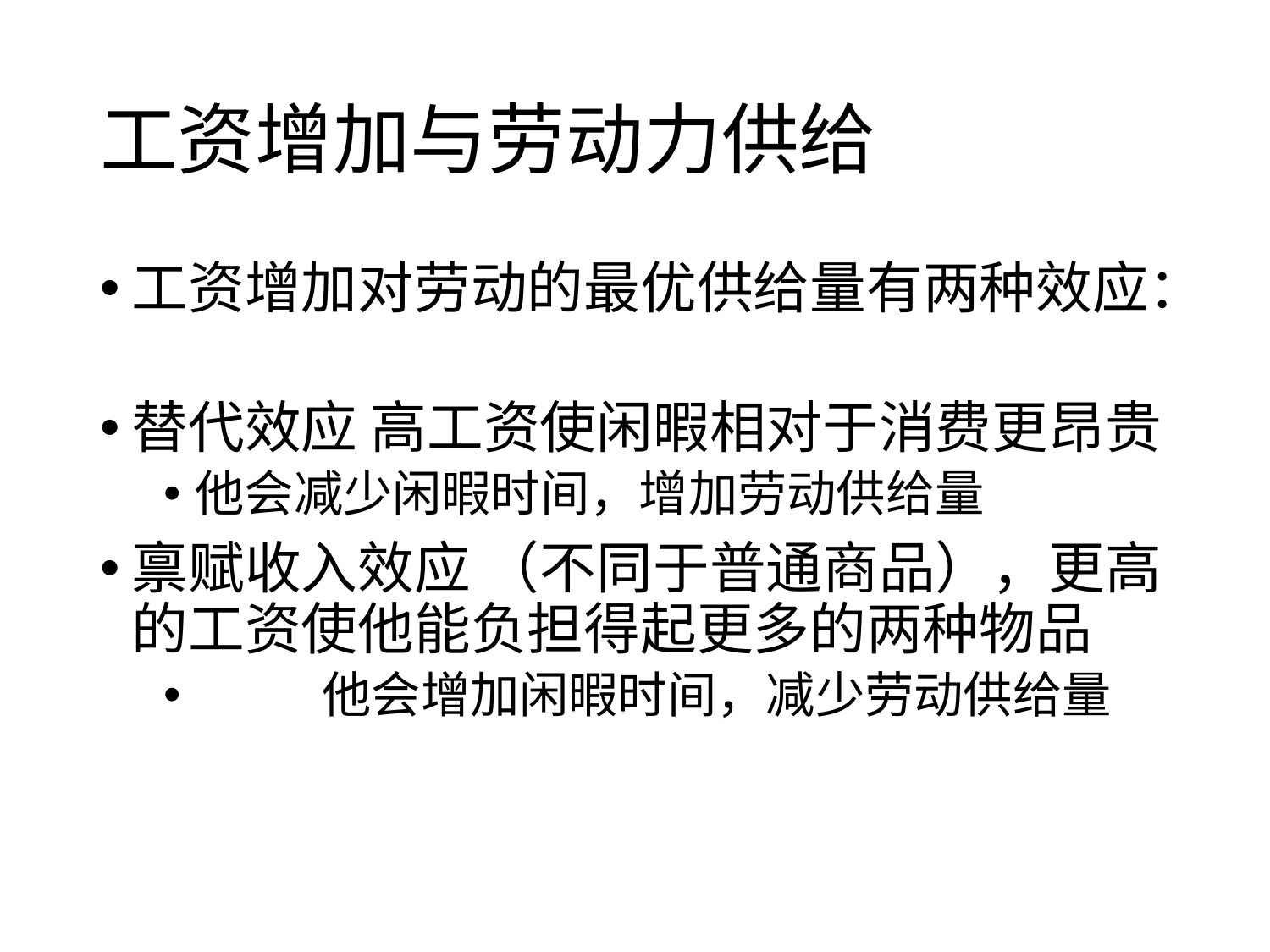

# 工资增加与劳动力供给
工资增加对劳动的最优供给量有两种效应：
替代效应 高工资使闲暇相对于消费更昂贵
他会减少闲暇时间，增加劳动供给量
禀赋收入效应 （不同于普通商品），更高的工资使他能负担得起更多的两种物品
	他会增加闲暇时间，减少劳动供给量